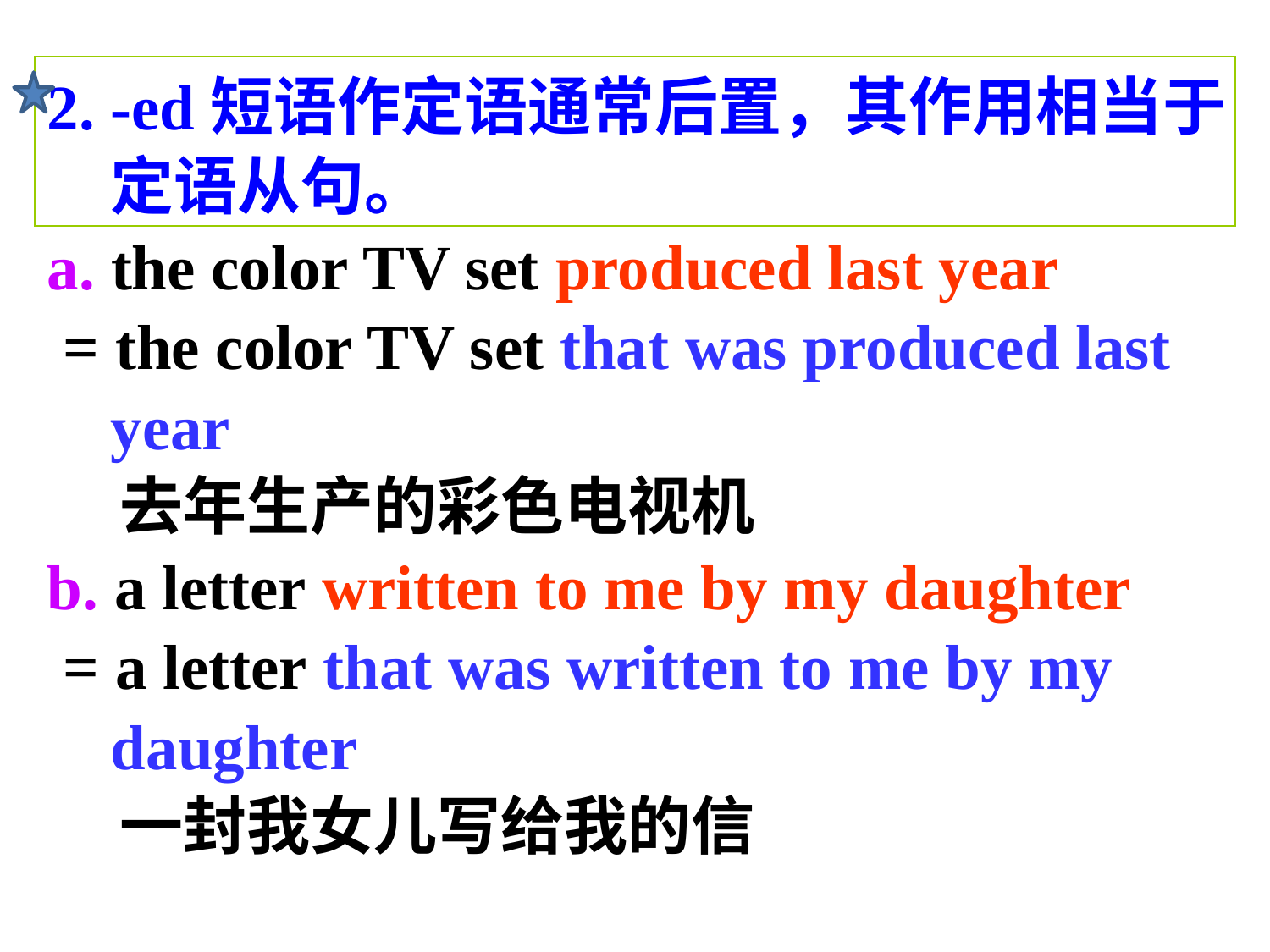

2. -ed短语作定语通常后置，其作用相当于定语从句。
a. the color TV set produced last year
 = the color TV set that was produced last year
    去年生产的彩色电视机
b. a letter written to me by my daughter
 = a letter that was written to me by my
    daughter
    一封我女儿写给我的信